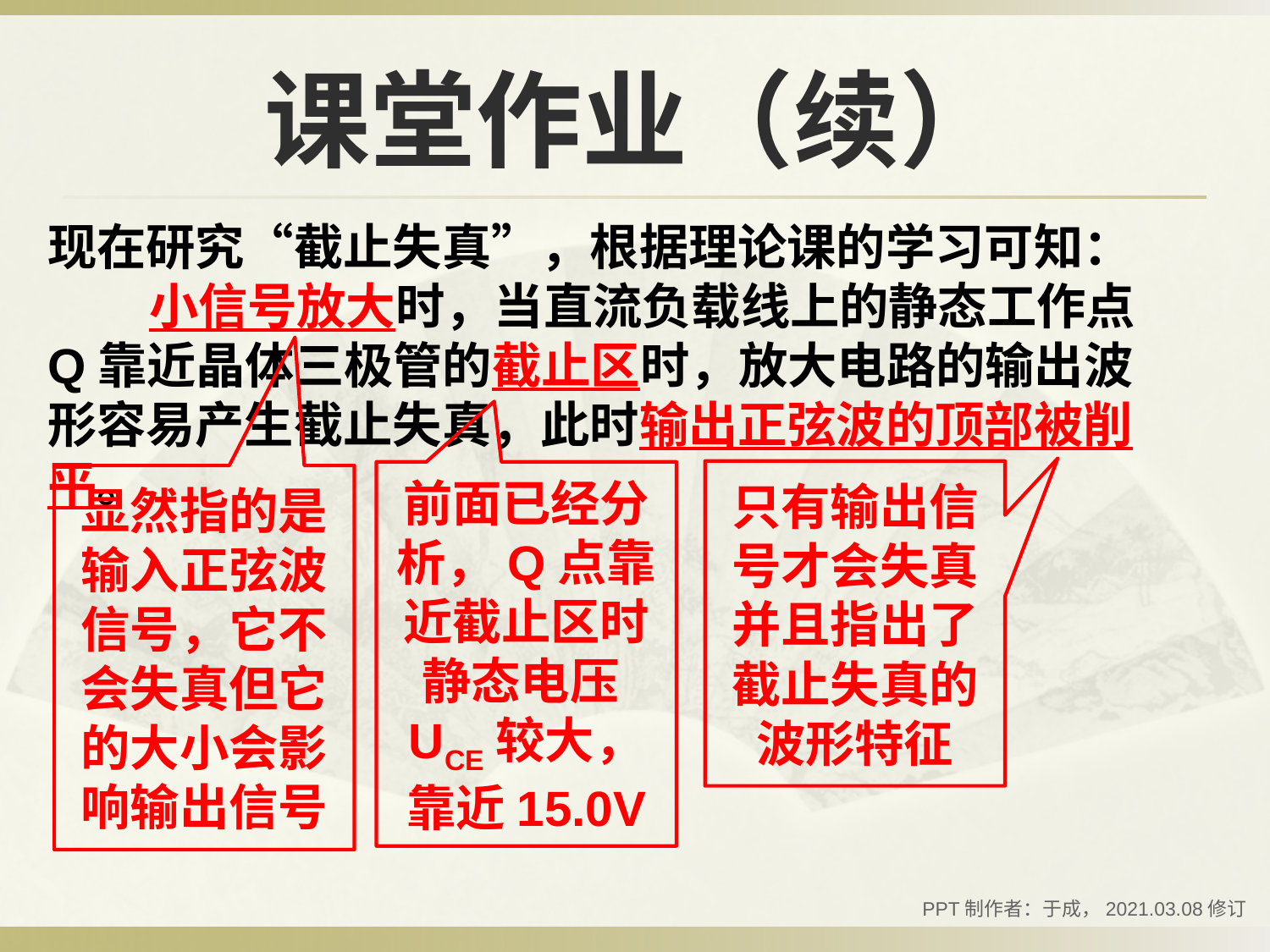

# 课堂作业（续）
现在研究“截止失真”，根据理论课的学习可知：
        小信号放大时，当直流负载线上的静态工作点Q靠近晶体三极管的截止区时，放大电路的输出波形容易产生截止失真，此时输出正弦波的顶部被削平。
只有输出信号才会失真并且指出了截止失真的波形特征
前面已经分析，Q点靠近截止区时静态电压UCE较大，靠近15.0V
显然指的是输入正弦波信号，它不会失真但它的大小会影响输出信号
PPT制作者：于成，2021.03.08修订